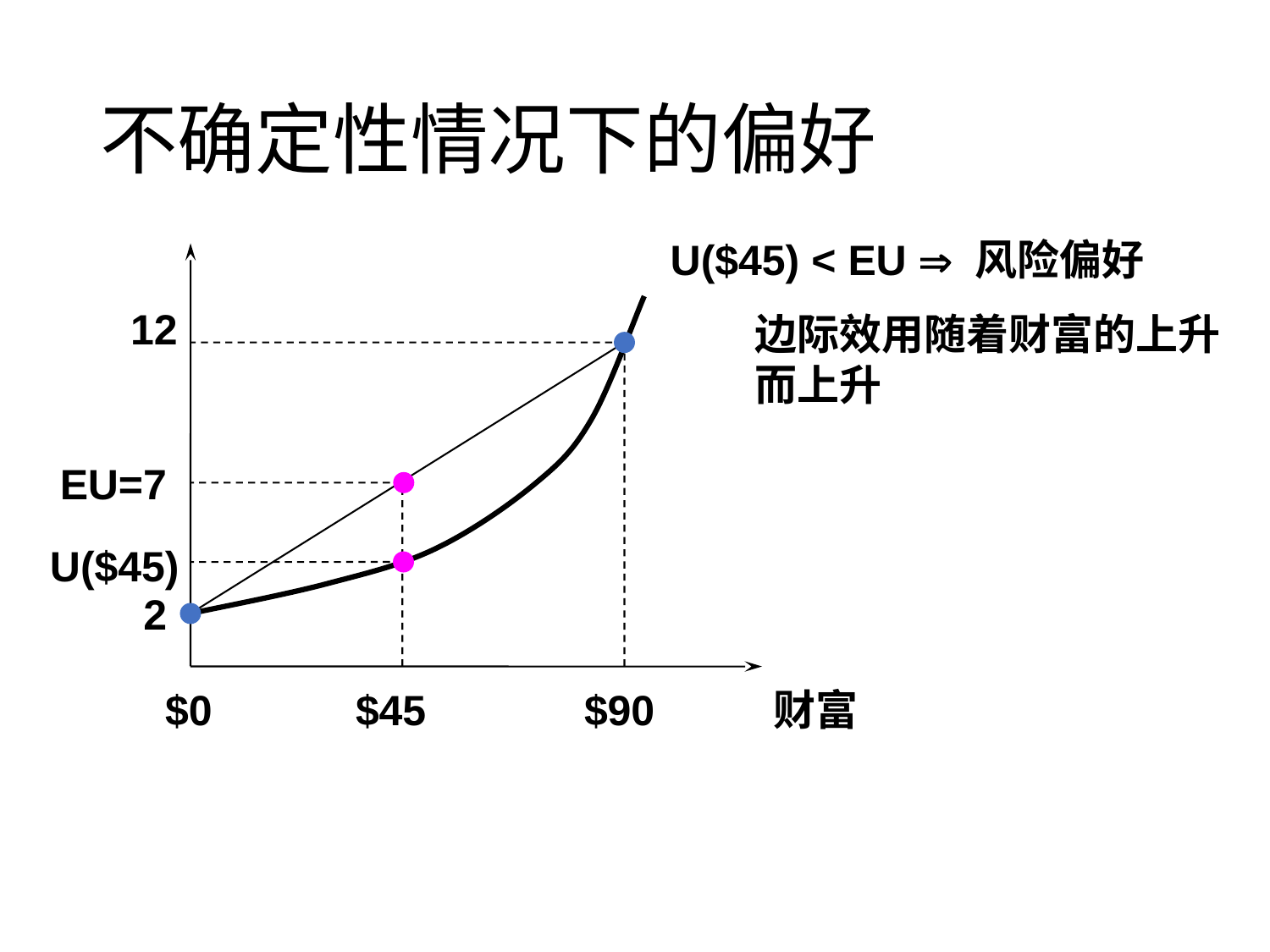

# 不确定性情况下的偏好
U($45) < EU ⇒ 风险偏好

12

边际效用随着财富的上升
而上升

EU=7

U($45)

2

$0
$45
$90
财富